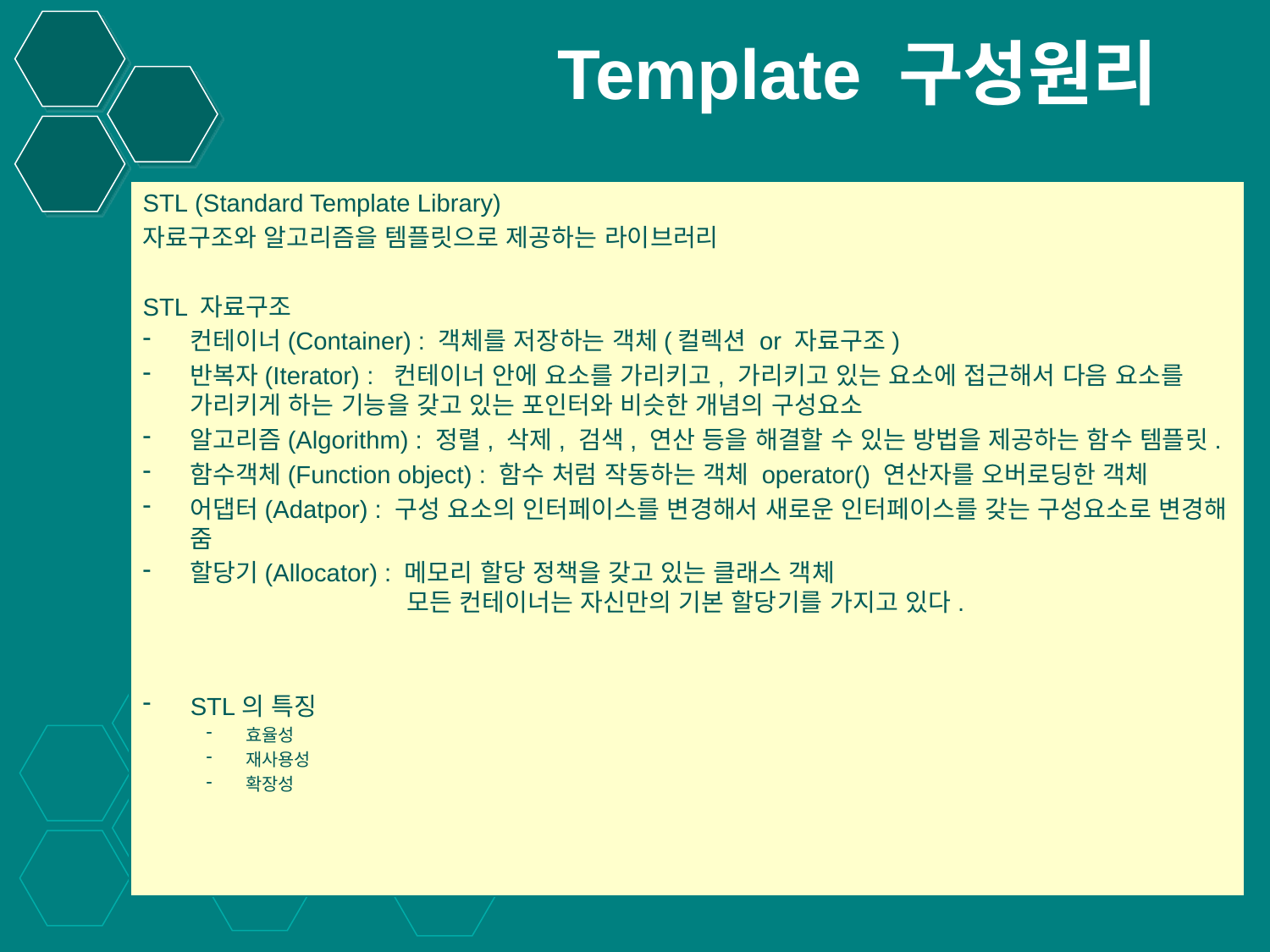

# Template 구성원리
STL (Standard Template Library)
자료구조와 알고리즘을 템플릿으로 제공하는 라이브러리

STL 자료구조
컨테이너(Container) : 객체를 저장하는 객체(컬렉션 or 자료구조)
반복자(Iterator) :  컨테이너 안에 요소를 가리키고, 가리키고 있는 요소에 접근해서 다음 요소를 가리키게 하는 기능을 갖고 있는 포인터와 비슷한 개념의 구성요소
알고리즘(Algorithm) : 정렬, 삭제, 검색, 연산 등을 해결할 수 있는 방법을 제공하는 함수 템플릿.
함수객체(Function object) : 함수 처럼 작동하는 객체 operator() 연산자를 오버로딩한 객체
어댑터(Adatpor) : 구성 요소의 인터페이스를 변경해서 새로운 인터페이스를 갖는 구성요소로 변경해 줌
할당기(Allocator) : 메모리 할당 정책을 갖고 있는 클래스 객체
                               모든 컨테이너는 자신만의 기본 할당기를 가지고 있다.

STL의 특징
효율성
재사용성
확장성